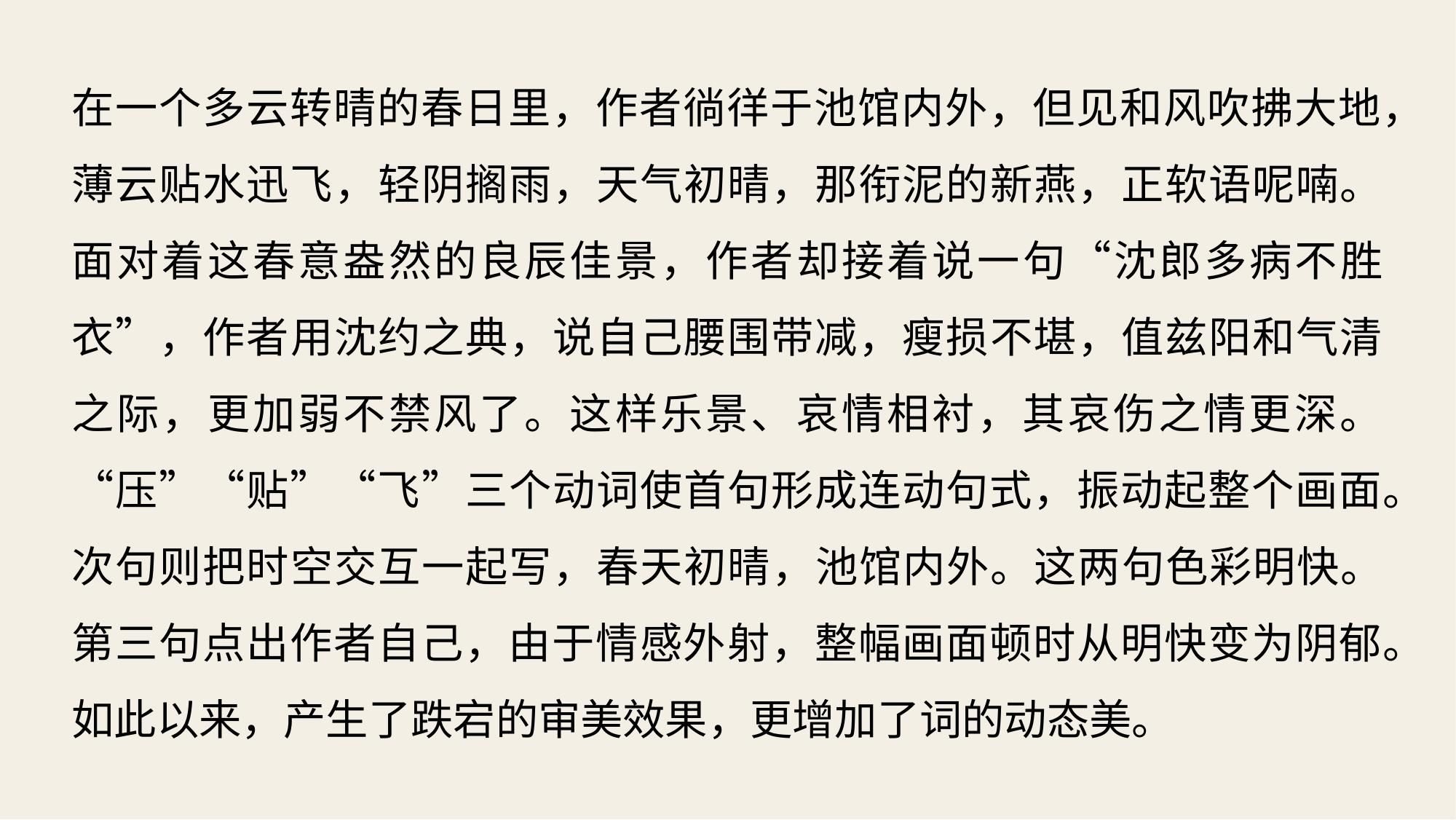

在一个多云转晴的春日里，作者徜徉于池馆内外，但见和风吹拂大地，薄云贴水迅飞，轻阴搁雨，天气初晴，那衔泥的新燕，正软语呢喃。面对着这春意盎然的良辰佳景，作者却接着说一句“沈郎多病不胜衣”，作者用沈约之典，说自己腰围带减，瘦损不堪，值兹阳和气清之际，更加弱不禁风了。这样乐景、哀情相衬，其哀伤之情更深。“压”“贴”“飞”三个动词使首句形成连动句式，振动起整个画面。次句则把时空交互一起写，春天初晴，池馆内外。这两句色彩明快。第三句点出作者自己，由于情感外射，整幅画面顿时从明快变为阴郁。如此以来，产生了跌宕的审美效果，更增加了词的动态美。